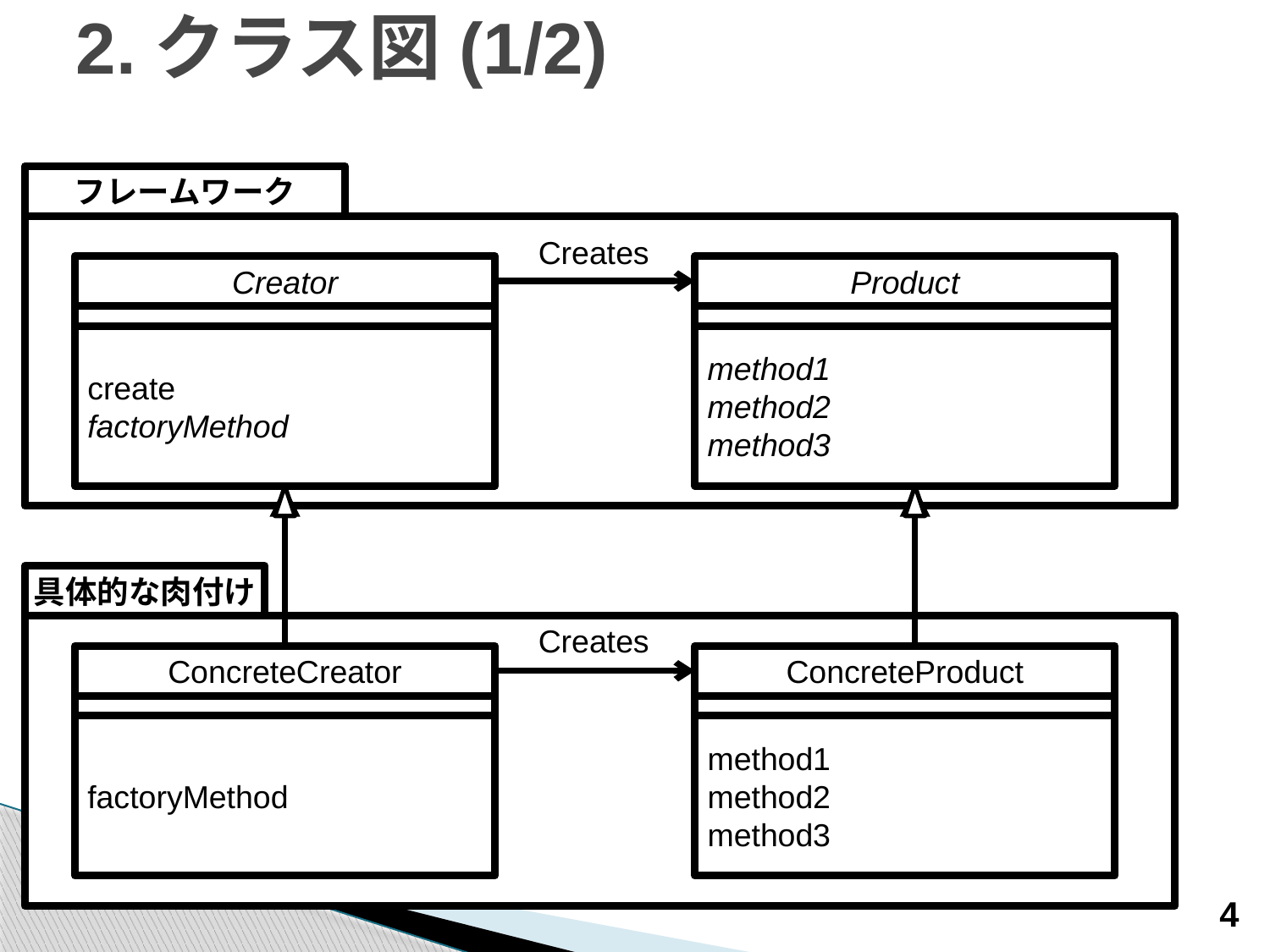

# 2.クラス図(1/2)
フレームワーク

Creates
Creator
Product

create
factoryMethod
method1
method2
method3

具体的な肉付け
Creates

ConcreteCreator
ConcreteProduct

factoryMethod
method1
method2
method3
4